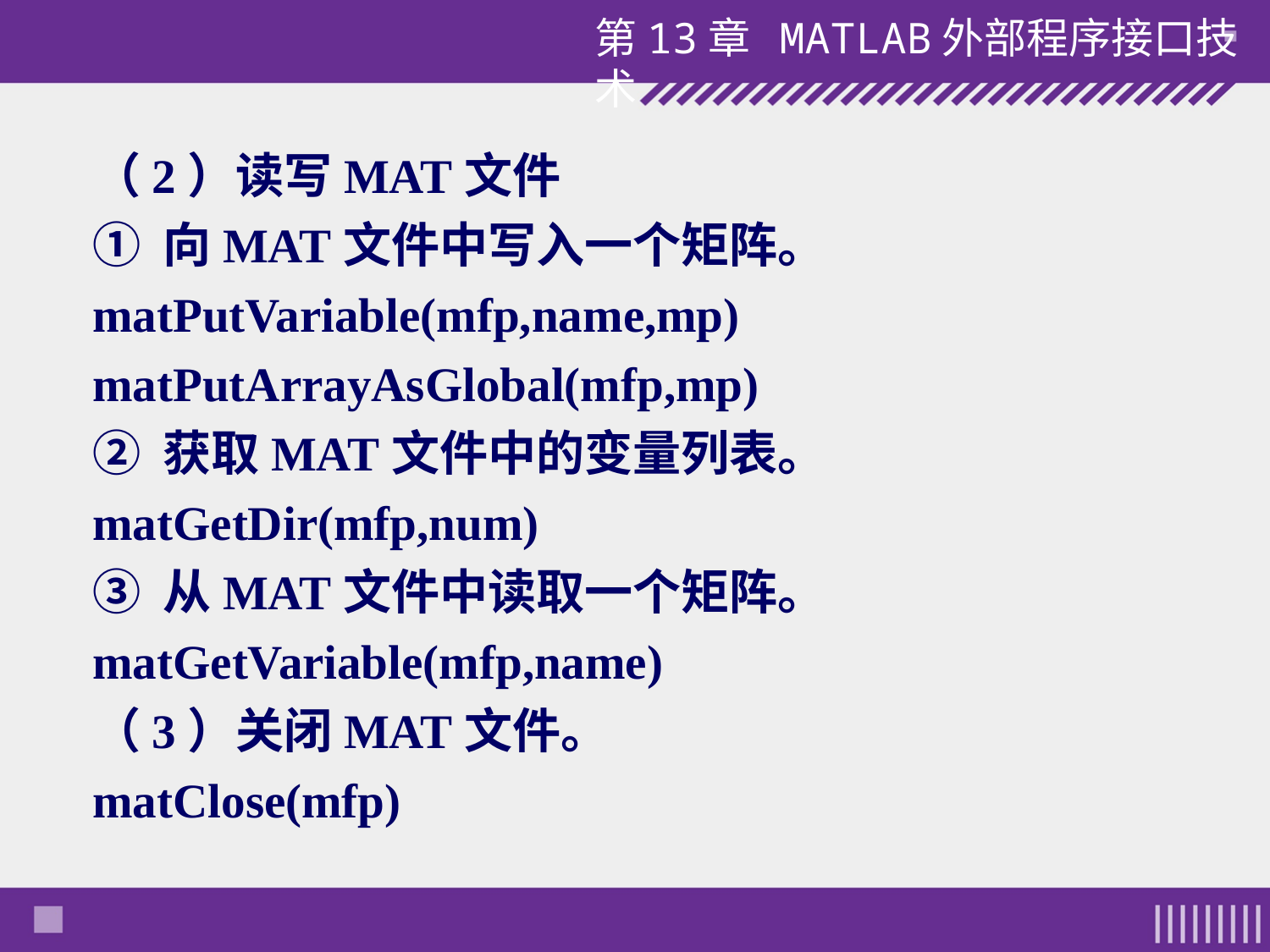

（2）读写MAT文件
① 向MAT文件中写入一个矩阵。
matPutVariable(mfp,name,mp)
matPutArrayAsGlobal(mfp,mp)
② 获取MAT文件中的变量列表。
matGetDir(mfp,num)
③ 从MAT文件中读取一个矩阵。
matGetVariable(mfp,name)
（3）关闭MAT文件。
matClose(mfp)